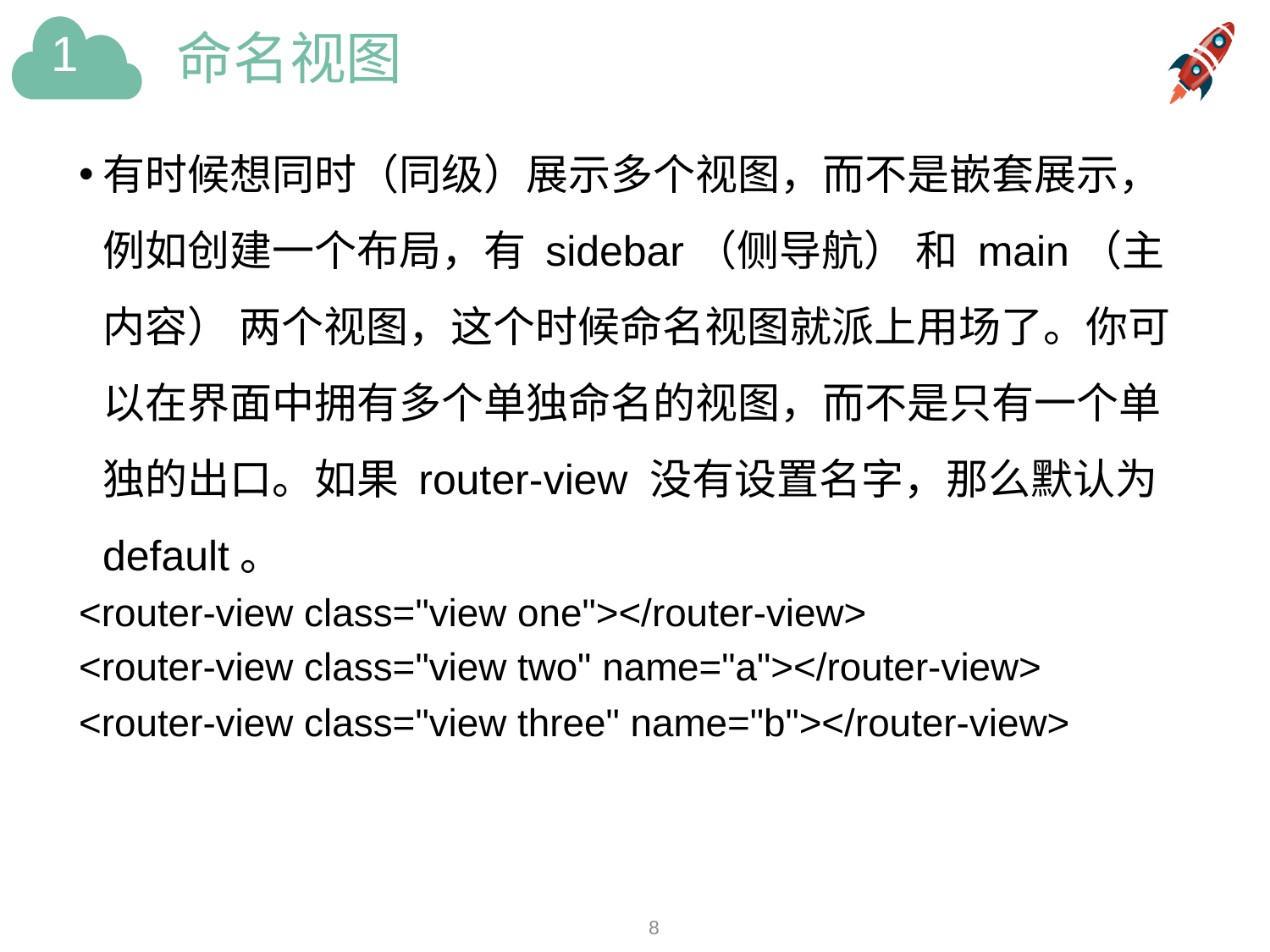

# 命名视图
有时候想同时（同级）展示多个视图，而不是嵌套展示，例如创建一个布局，有 sidebar（侧导航） 和 main（主内容） 两个视图，这个时候命名视图就派上用场了。你可以在界面中拥有多个单独命名的视图，而不是只有一个单独的出口。如果 router-view 没有设置名字，那么默认为 default。
<router-view class="view one"></router-view>
<router-view class="view two" name="a"></router-view>
<router-view class="view three" name="b"></router-view>
8